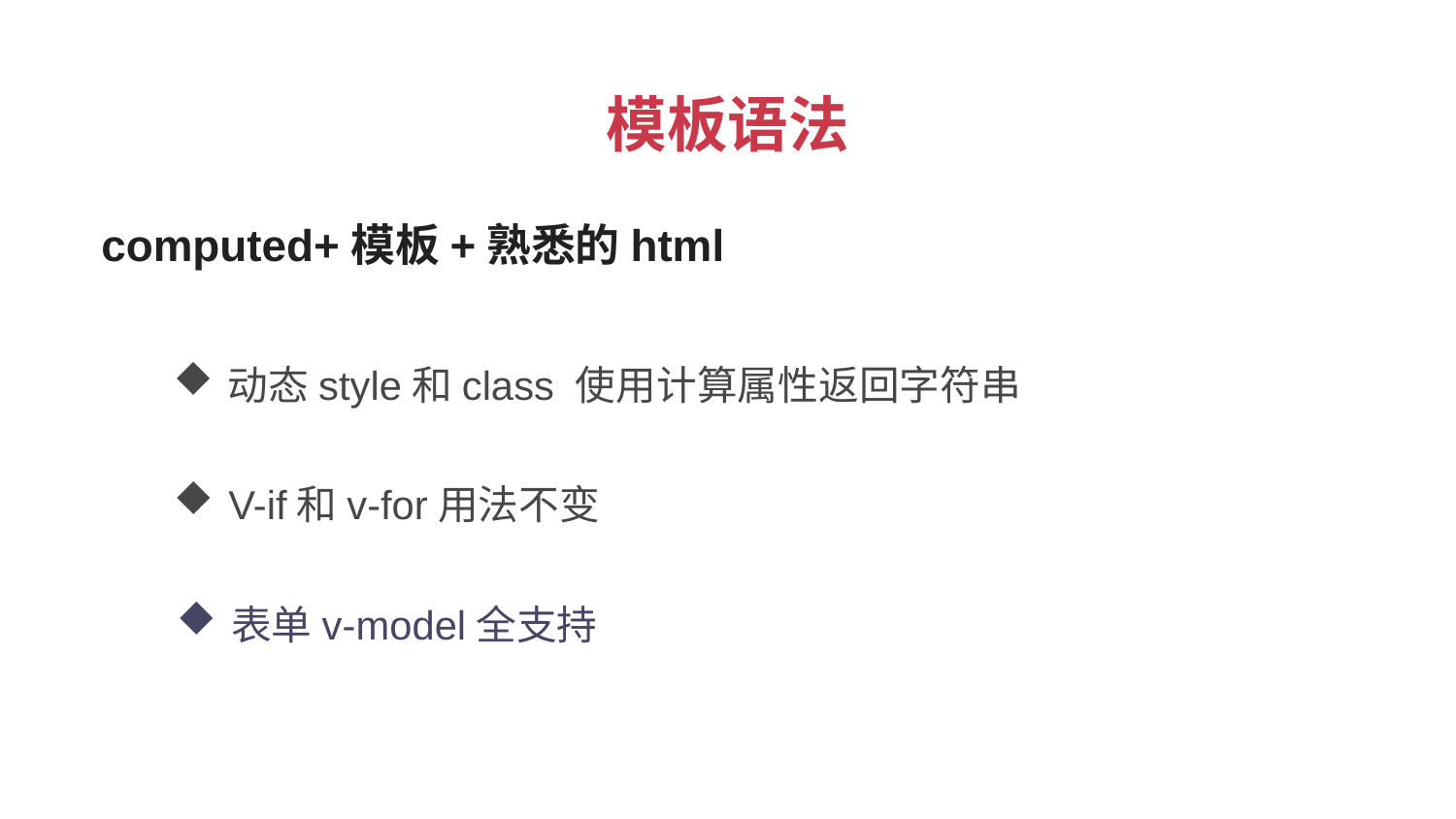

模板语法
 computed+模板+熟悉的html
动态style和class 使用计算属性返回字符串
V-if和v-for用法不变
表单v-model全支持